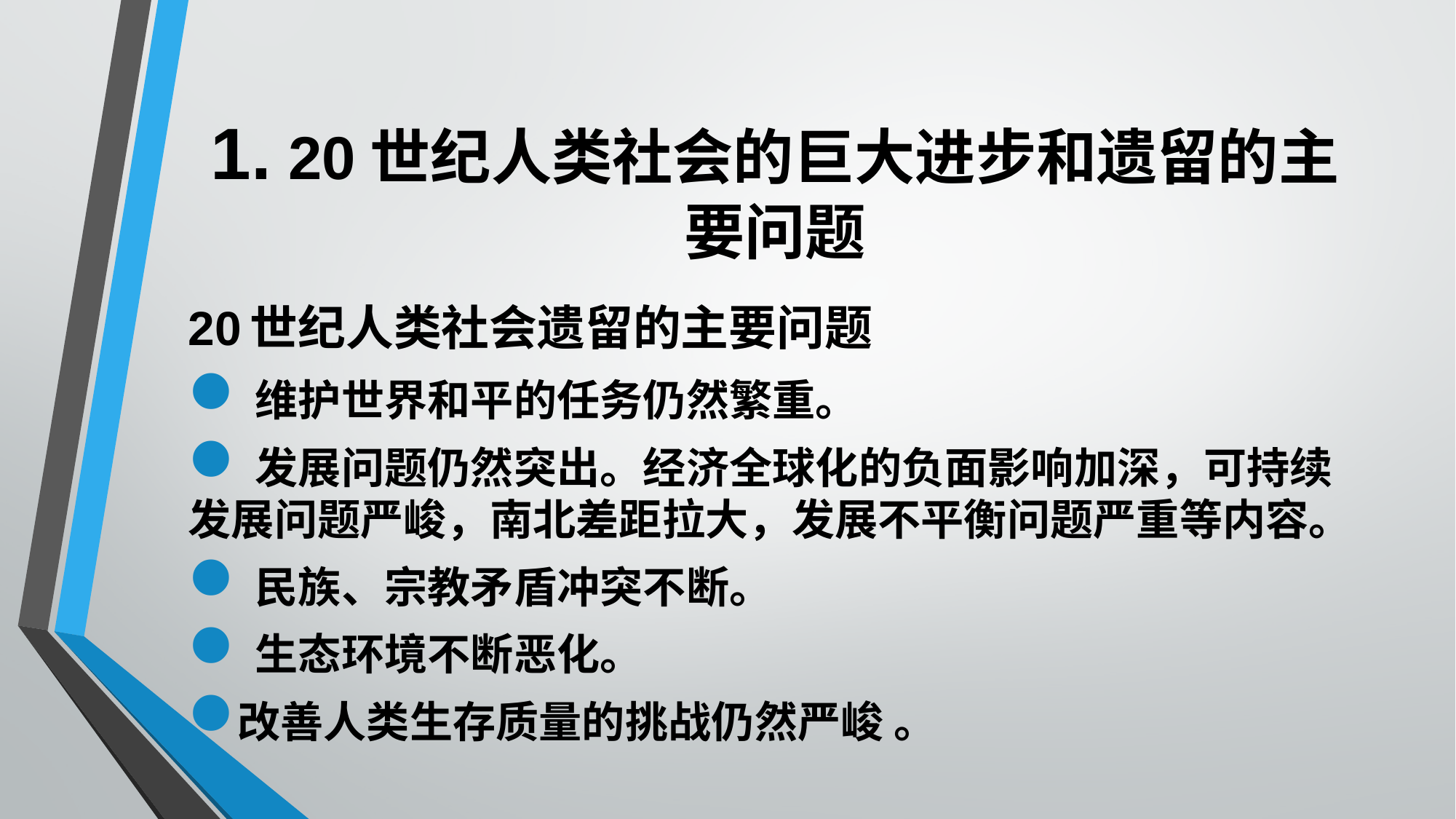

# 1. 20世纪人类社会的巨大进步和遗留的主要问题
20世纪人类社会遗留的主要问题
 维护世界和平的任务仍然繁重。
 发展问题仍然突出。经济全球化的负面影响加深，可持续发展问题严峻，南北差距拉大，发展不平衡问题严重等内容。
 民族、宗教矛盾冲突不断。
 生态环境不断恶化。
改善人类生存质量的挑战仍然严峻 。